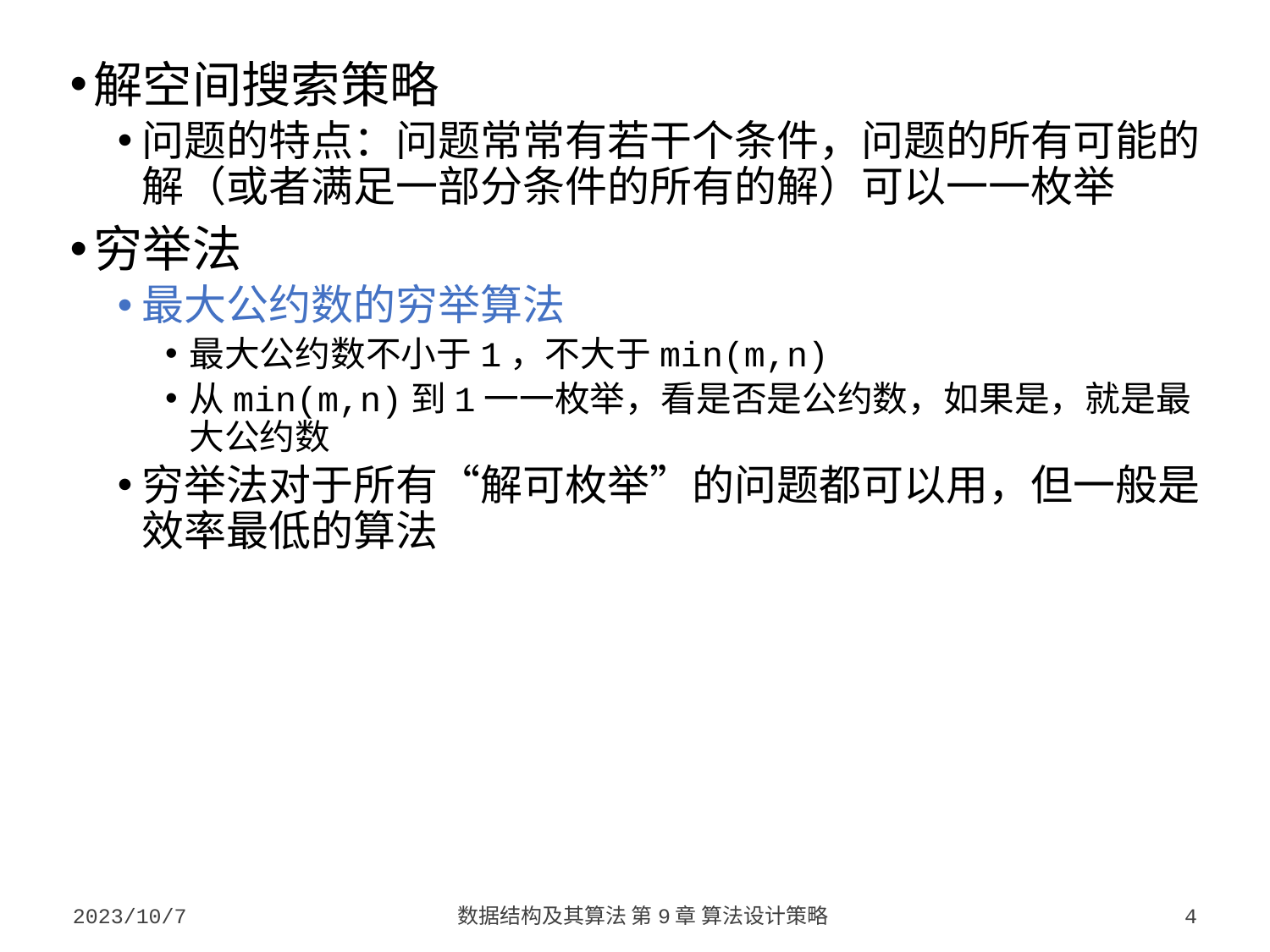

解空间搜索策略
问题的特点：问题常常有若干个条件，问题的所有可能的解（或者满足一部分条件的所有的解）可以一一枚举
穷举法
最大公约数的穷举算法
最大公约数不小于1，不大于min(m,n)
从min(m,n)到1一一枚举，看是否是公约数，如果是，就是最大公约数
穷举法对于所有“解可枚举”的问题都可以用，但一般是效率最低的算法
2023/10/7
数据结构及其算法 第9章 算法设计策略
4